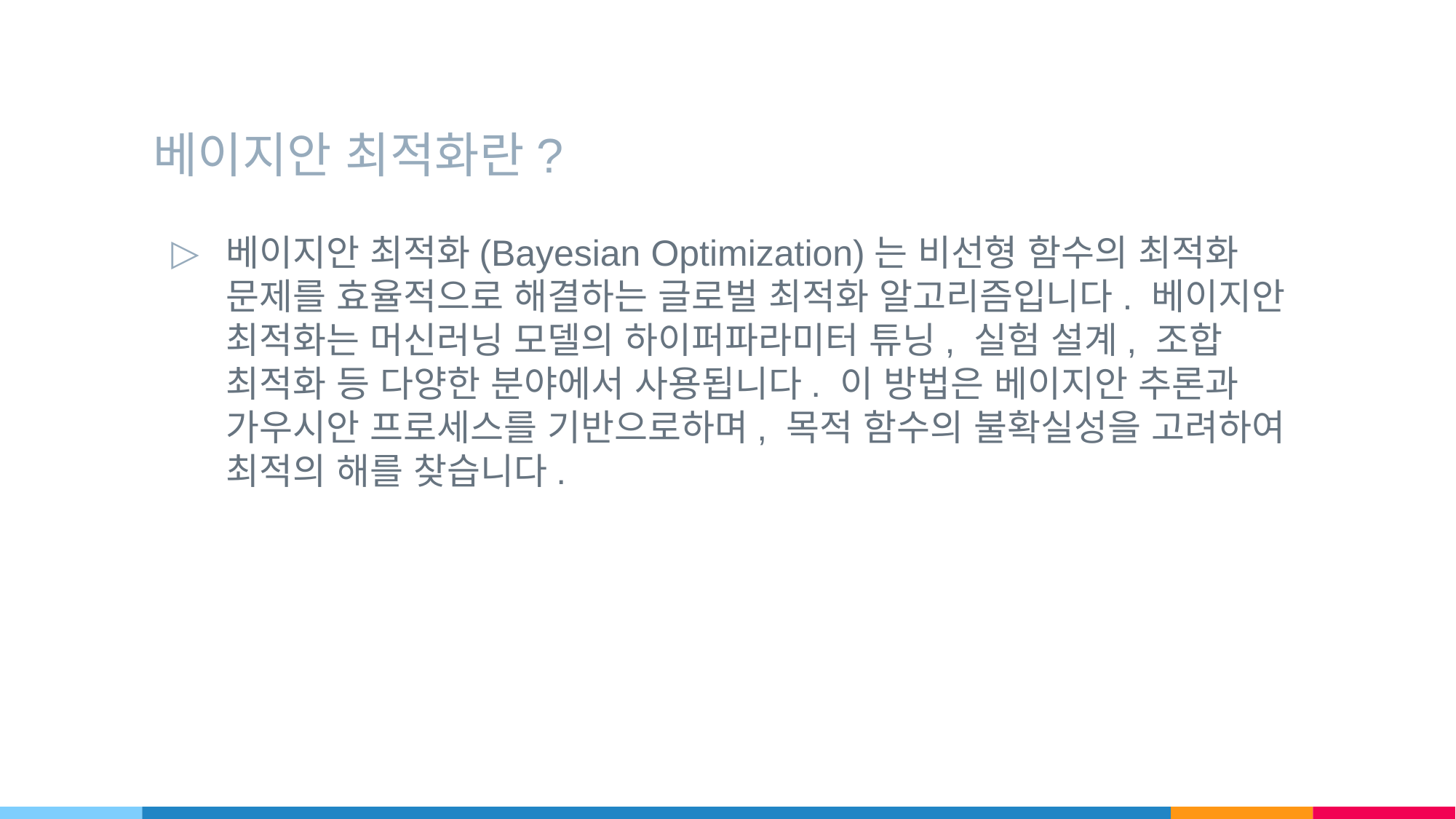

# 베이지안 최적화란?
베이지안 최적화(Bayesian Optimization)는 비선형 함수의 최적화 문제를 효율적으로 해결하는 글로벌 최적화 알고리즘입니다. 베이지안 최적화는 머신러닝 모델의 하이퍼파라미터 튜닝, 실험 설계, 조합 최적화 등 다양한 분야에서 사용됩니다. 이 방법은 베이지안 추론과 가우시안 프로세스를 기반으로하며, 목적 함수의 불확실성을 고려하여 최적의 해를 찾습니다.